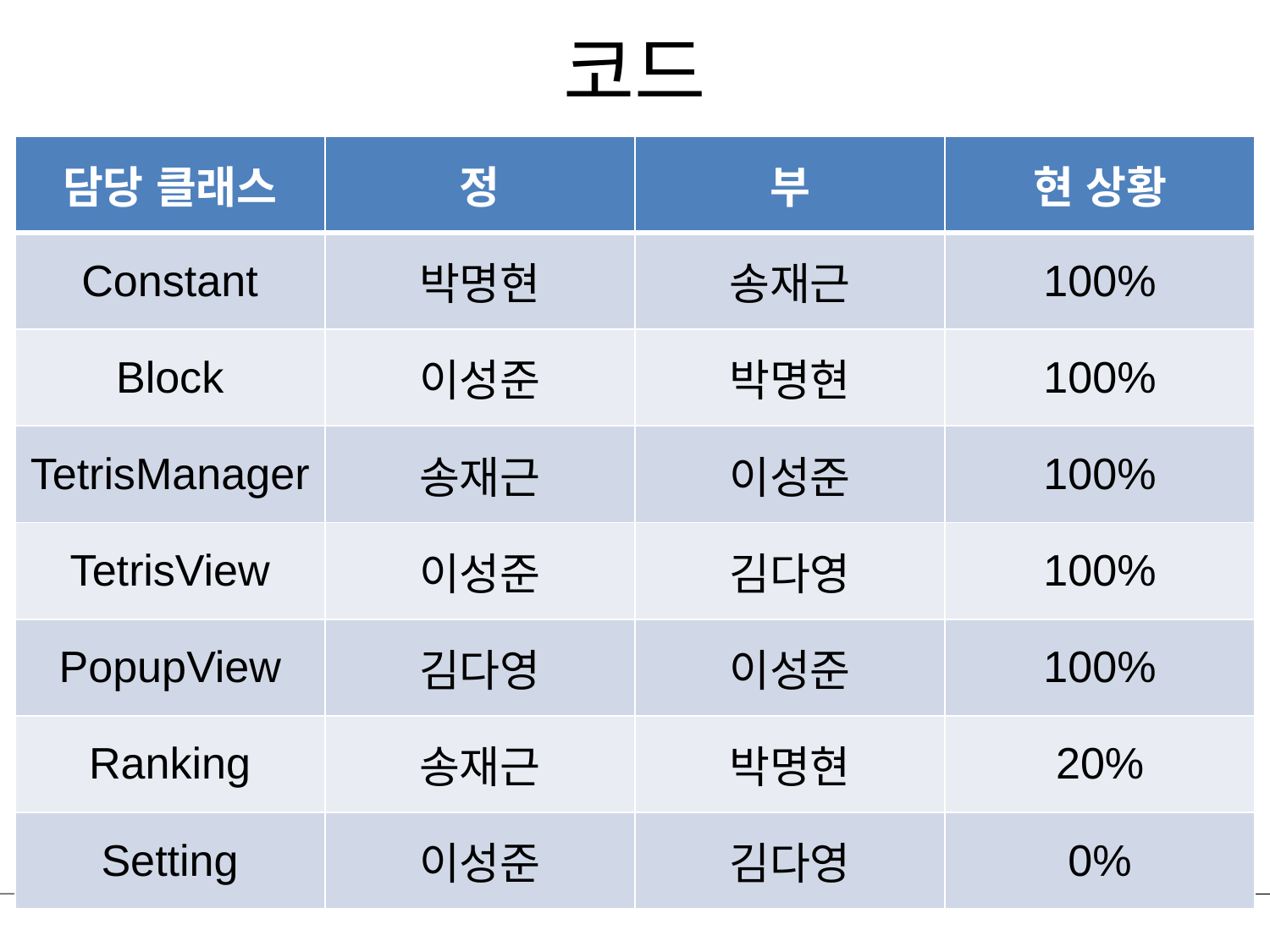

# 코드
| 담당 클래스 | 정 | 부 | 현 상황 |
| --- | --- | --- | --- |
| Constant | 박명현 | 송재근 | 100% |
| Block | 이성준 | 박명현 | 100% |
| TetrisManager | 송재근 | 이성준 | 100% |
| TetrisView | 이성준 | 김다영 | 100% |
| PopupView | 김다영 | 이성준 | 100% |
| Ranking | 송재근 | 박명현 | 20% |
| Setting | 이성준 | 김다영 | 0% |